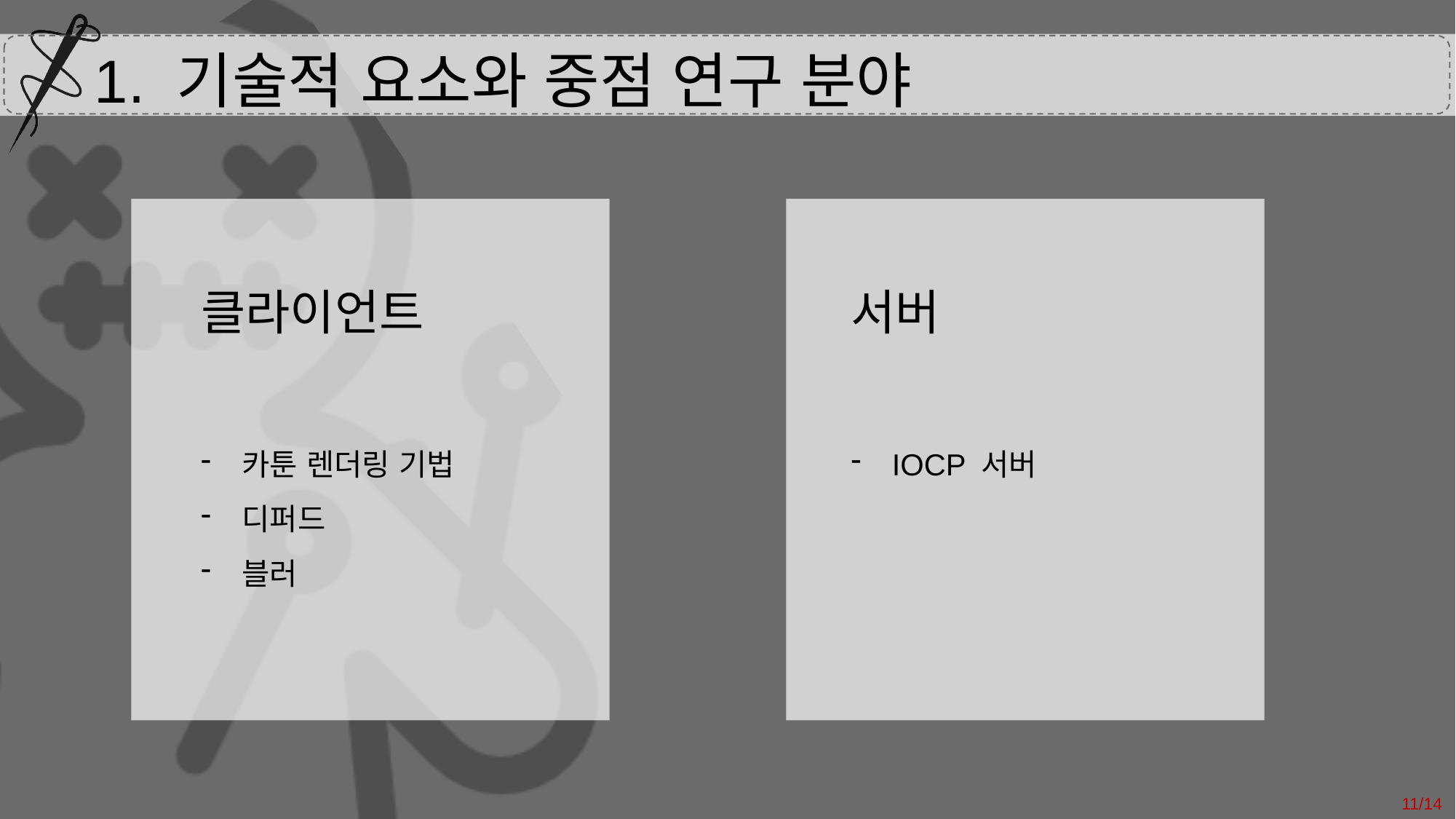

1. 기술적 요소와 중점 연구 분야

클라이언트

카툰 렌더링 기법
디퍼드
블러
서버

IOCP 서버
11/14